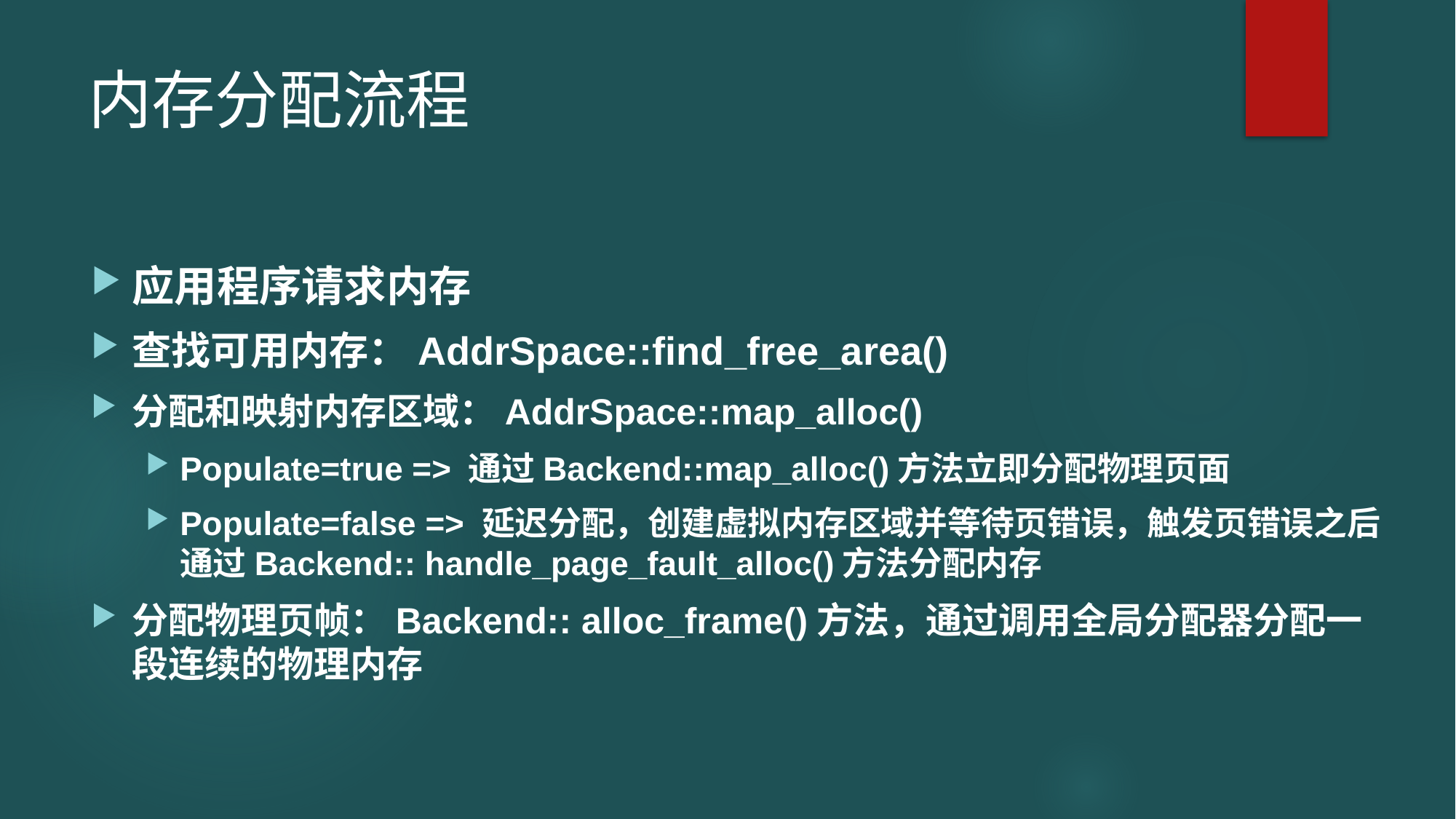

# 内存分配流程
应用程序请求内存
查找可用内存：AddrSpace::find_free_area()
分配和映射内存区域：AddrSpace::map_alloc()
Populate=true => 通过Backend::map_alloc()方法立即分配物理页面
Populate=false => 延迟分配，创建虚拟内存区域并等待页错误，触发页错误之后通过Backend:: handle_page_fault_alloc()方法分配内存
分配物理页帧：Backend:: alloc_frame()方法，通过调用全局分配器分配一段连续的物理内存